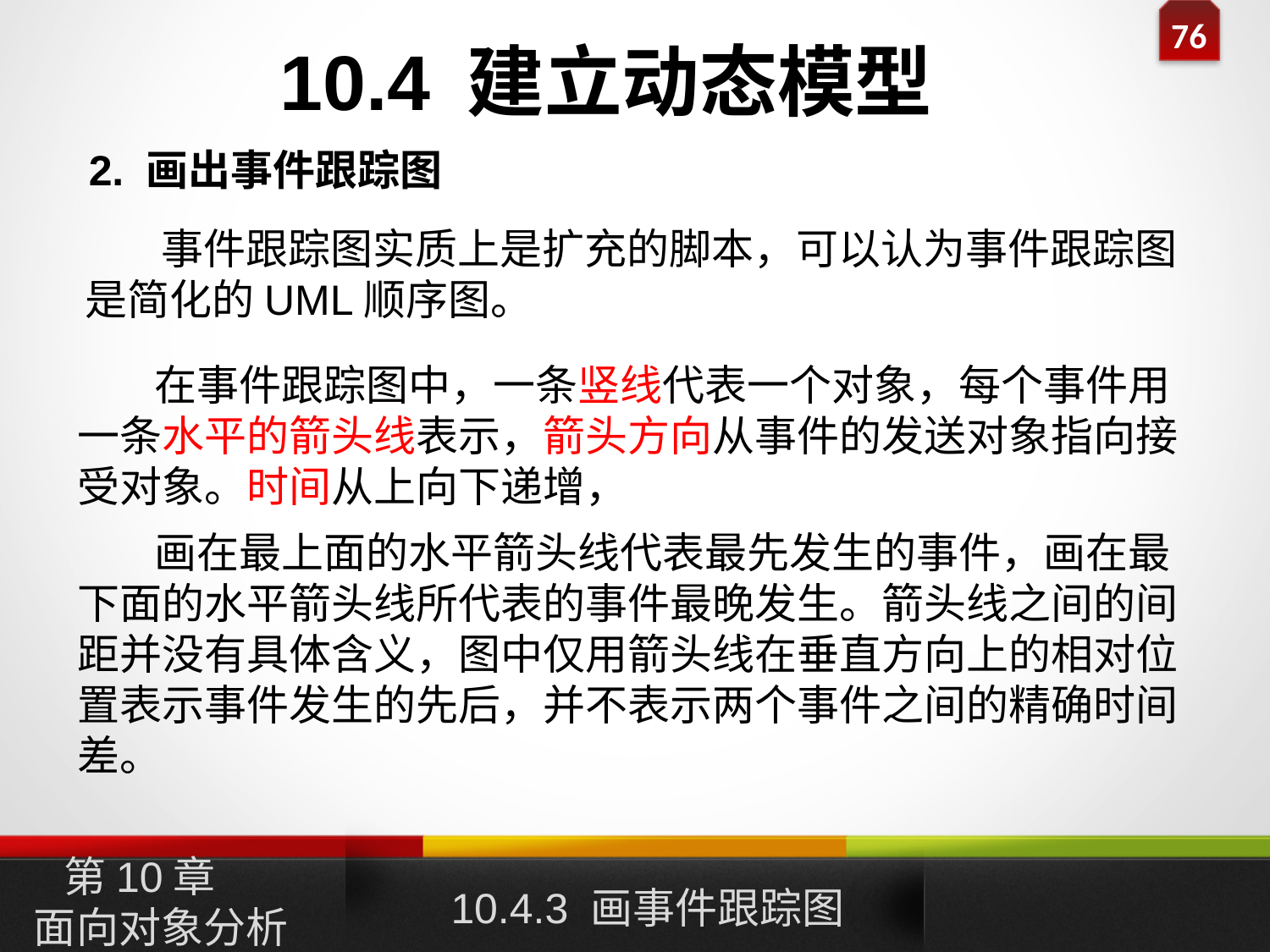

10.4 建立动态模型
2. 画出事件跟踪图
       事件跟踪图实质上是扩充的脚本，可以认为事件跟踪图是简化的UML顺序图。
       在事件跟踪图中，一条竖线代表一个对象，每个事件用一条水平的箭头线表示，箭头方向从事件的发送对象指向接受对象。时间从上向下递增，
       画在最上面的水平箭头线代表最先发生的事件，画在最下面的水平箭头线所代表的事件最晚发生。箭头线之间的间距并没有具体含义，图中仅用箭头线在垂直方向上的相对位置表示事件发生的先后，并不表示两个事件之间的精确时间差。
10.4.3 画事件跟踪图